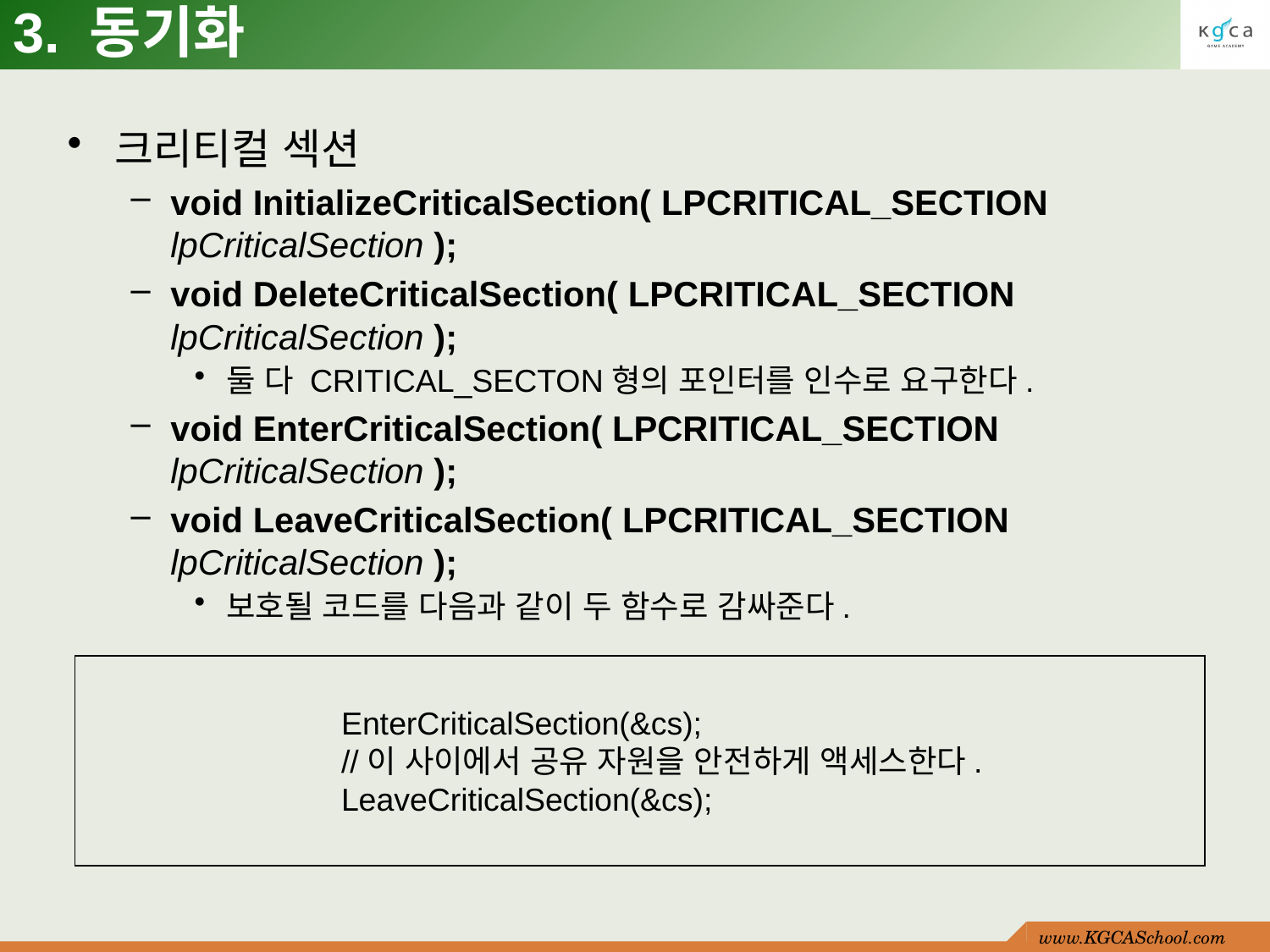

# 3. 동기화
크리티컬 섹션
void InitializeCriticalSection( LPCRITICAL_SECTION lpCriticalSection );
void DeleteCriticalSection( LPCRITICAL_SECTION lpCriticalSection );
둘 다 CRITICAL_SECTON형의 포인터를 인수로 요구한다.
void EnterCriticalSection( LPCRITICAL_SECTION lpCriticalSection );
void LeaveCriticalSection( LPCRITICAL_SECTION lpCriticalSection );
보호될 코드를 다음과 같이 두 함수로 감싸준다.
		EnterCriticalSection(&cs);
		//이 사이에서 공유 자원을 안전하게 액세스한다.
		LeaveCriticalSection(&cs);